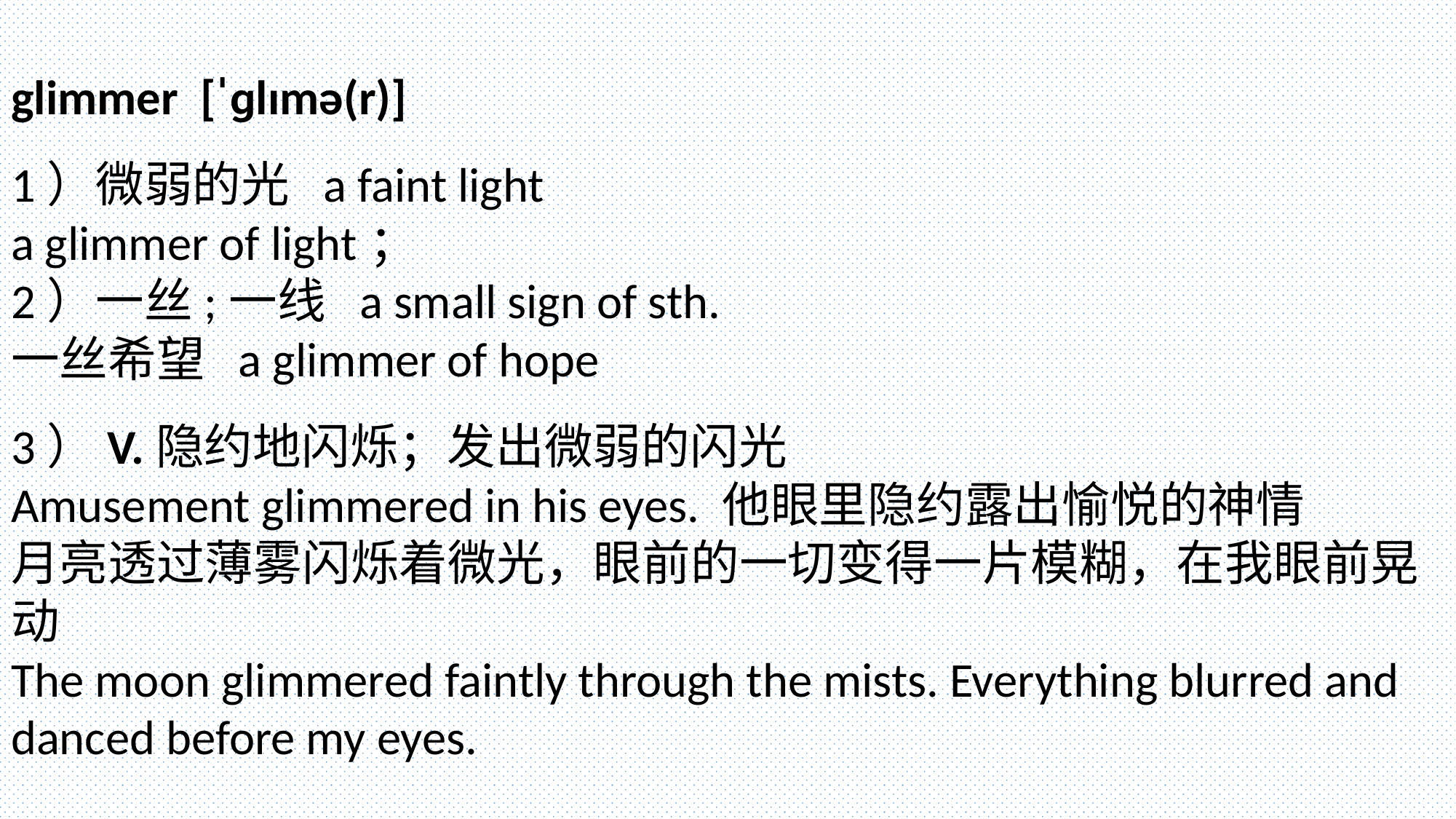

glimmer  [ˈɡlɪmə(r)]
1）微弱的光  a faint light
a glimmer of light；
2）一丝;一线  a small sign of sth.
一丝希望  a glimmer of hope
3）V.隐约地闪烁；发出微弱的闪光
Amusement glimmered in his eyes. 他眼里隐约露出愉悦的神情
月亮透过薄雾闪烁着微光，眼前的一切变得一片模糊，在我眼前晃动
The moon glimmered faintly through the mists. Everything blurred and danced before my eyes.